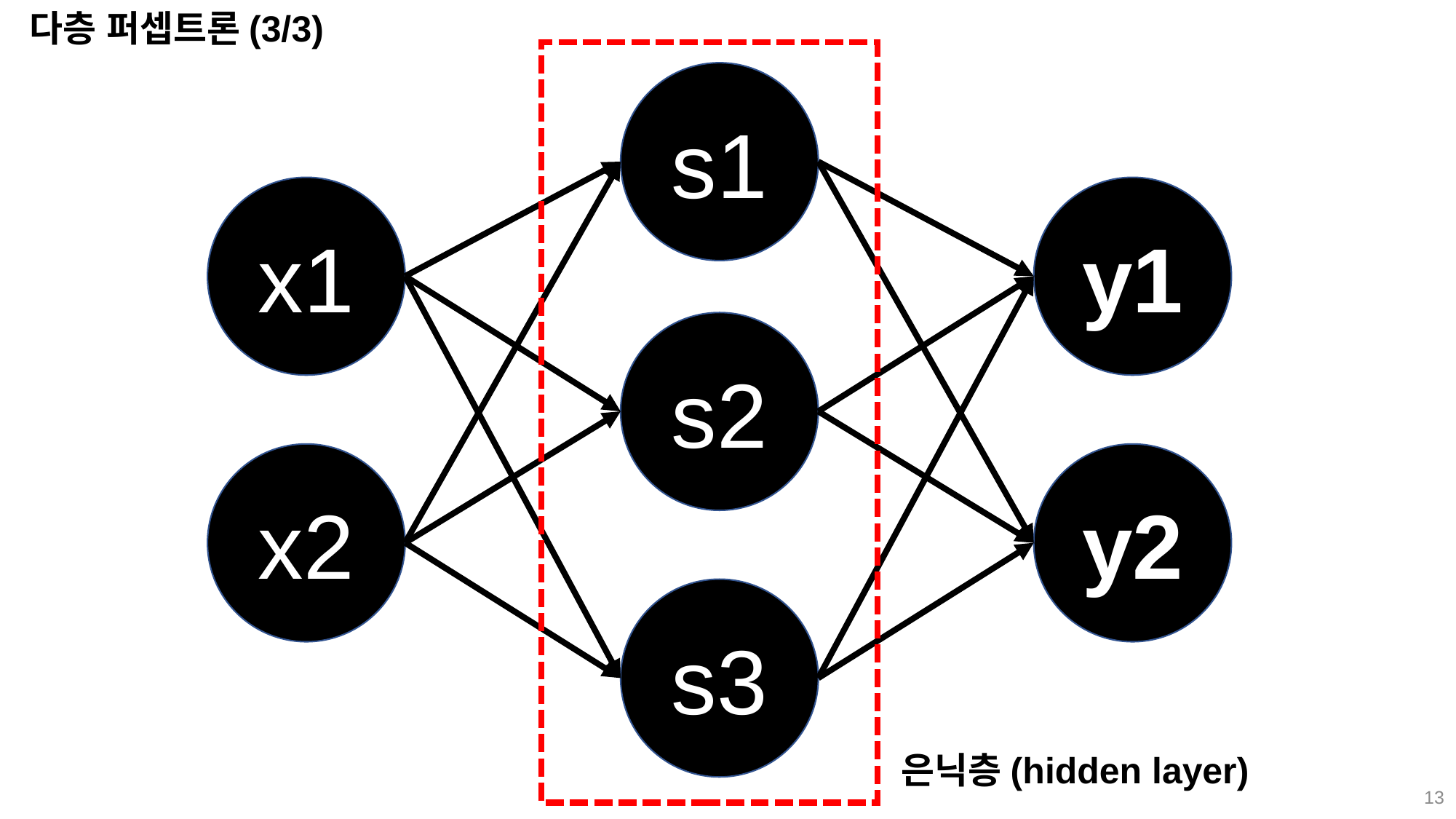

다층 퍼셉트론(3/3)

s1
x1
y1
s2
x2
y2
s3
은닉층(hidden layer)
13